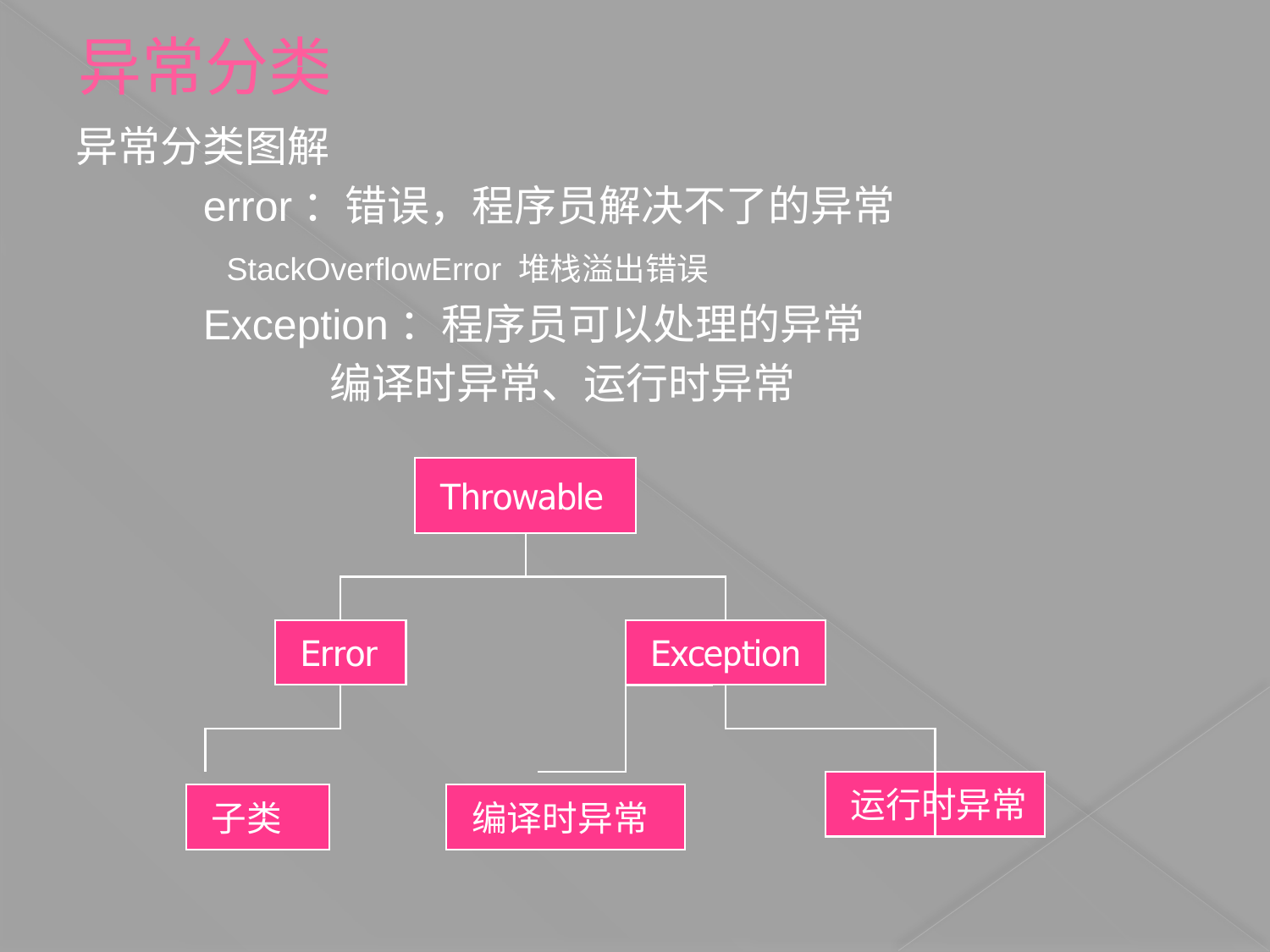

# 异常分类
异常分类图解
	error：错误，程序员解决不了的异常
	  StackOverflowError 堆栈溢出错误
	Exception：程序员可以处理的异常
		编译时异常、运行时异常

Throwable
Error
Exception
运行时异常
子类
编译时异常